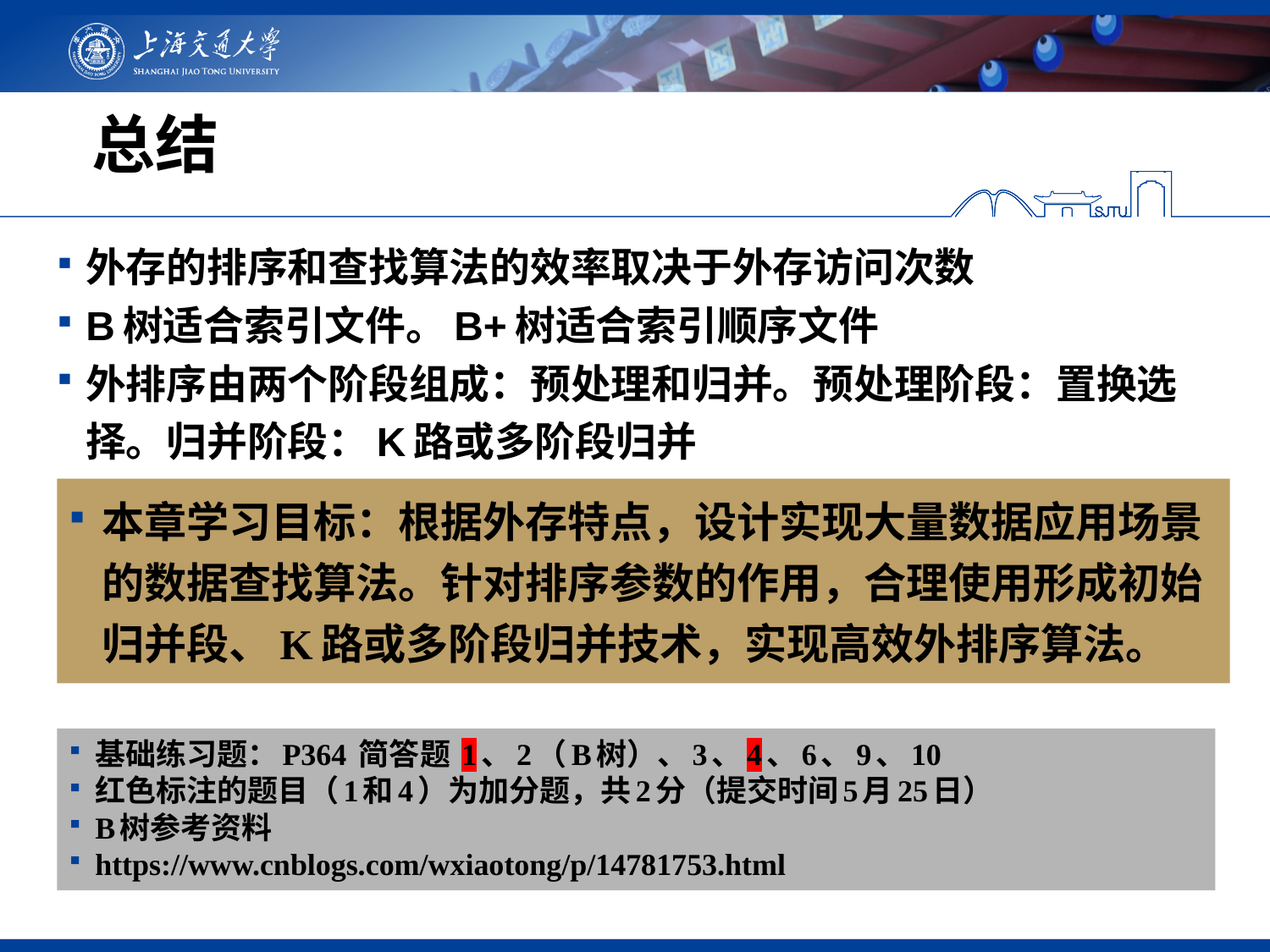

# 总结
外存的排序和查找算法的效率取决于外存访问次数
B树适合索引文件。B+树适合索引顺序文件
外排序由两个阶段组成：预处理和归并。预处理阶段：置换选择。归并阶段：K路或多阶段归并
本章学习目标：根据外存特点，设计实现大量数据应用场景的数据查找算法。针对排序参数的作用，合理使用形成初始归并段、K路或多阶段归并技术，实现高效外排序算法。
基础练习题：P364 简答题 1、2（B树）、3、4、6、9、10
红色标注的题目（1和4）为加分题，共2分（提交时间5月25日）
B树参考资料
https://www.cnblogs.com/wxiaotong/p/14781753.html